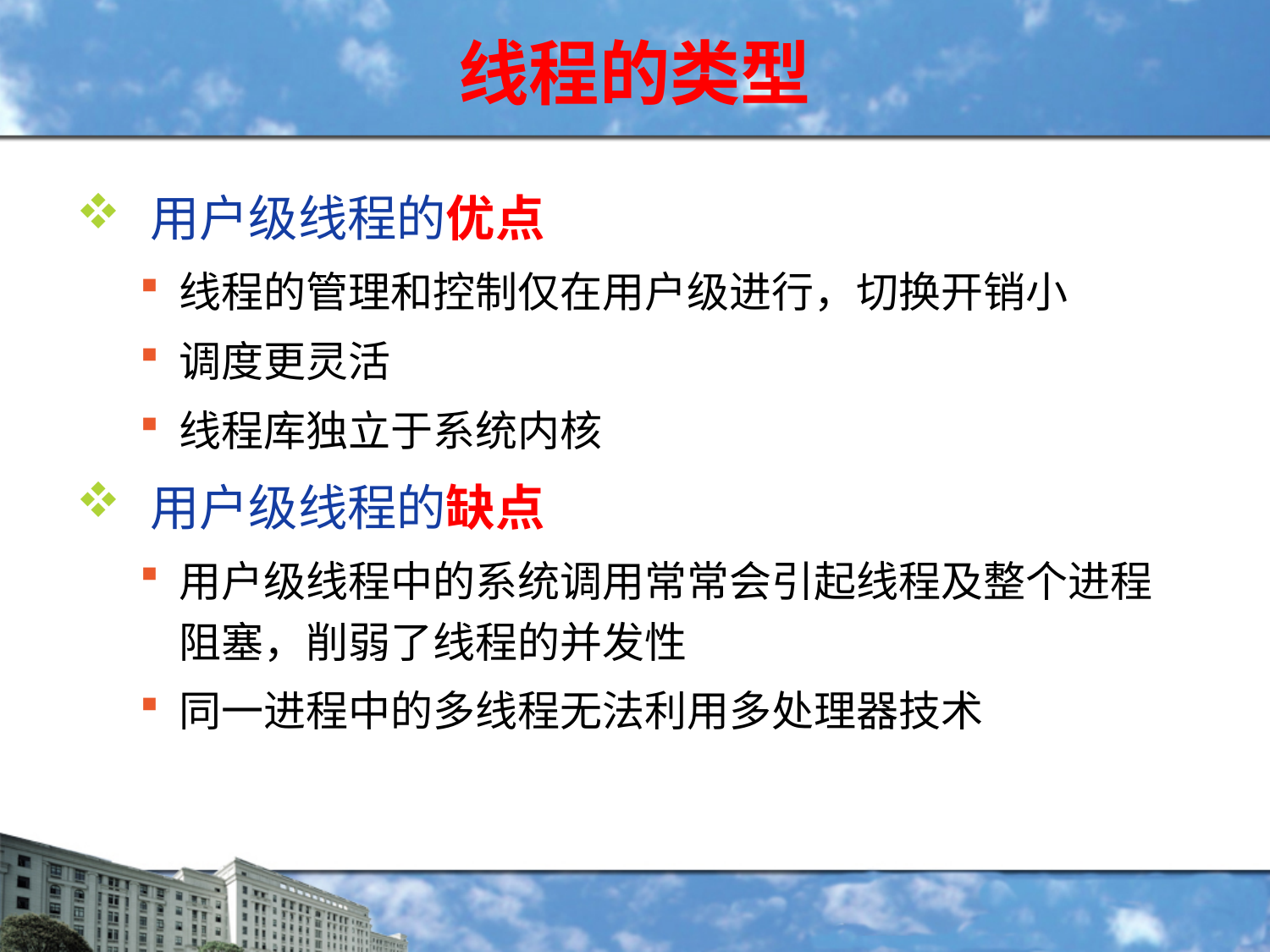

# 线程的类型
用户级线程的优点
线程的管理和控制仅在用户级进行，切换开销小
调度更灵活
线程库独立于系统内核
用户级线程的缺点
用户级线程中的系统调用常常会引起线程及整个进程阻塞，削弱了线程的并发性
同一进程中的多线程无法利用多处理器技术